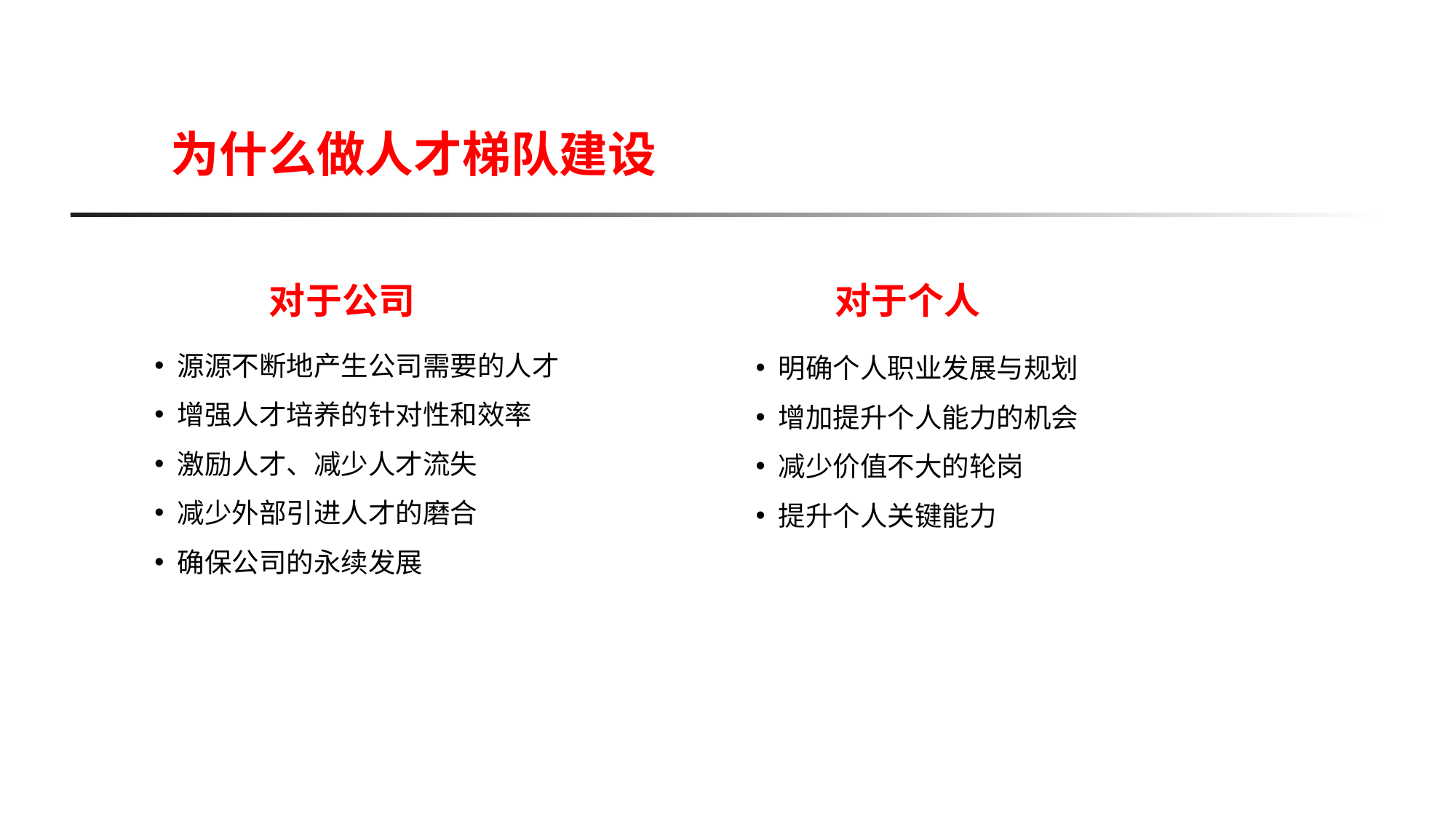

为什么做人才梯队建设
对于公司
对于个人
源源不断地产生公司需要的人才
增强人才培养的针对性和效率
激励人才、减少人才流失
减少外部引进人才的磨合
确保公司的永续发展
明确个人职业发展与规划
增加提升个人能力的机会
减少价值不大的轮岗
提升个人关键能力

47